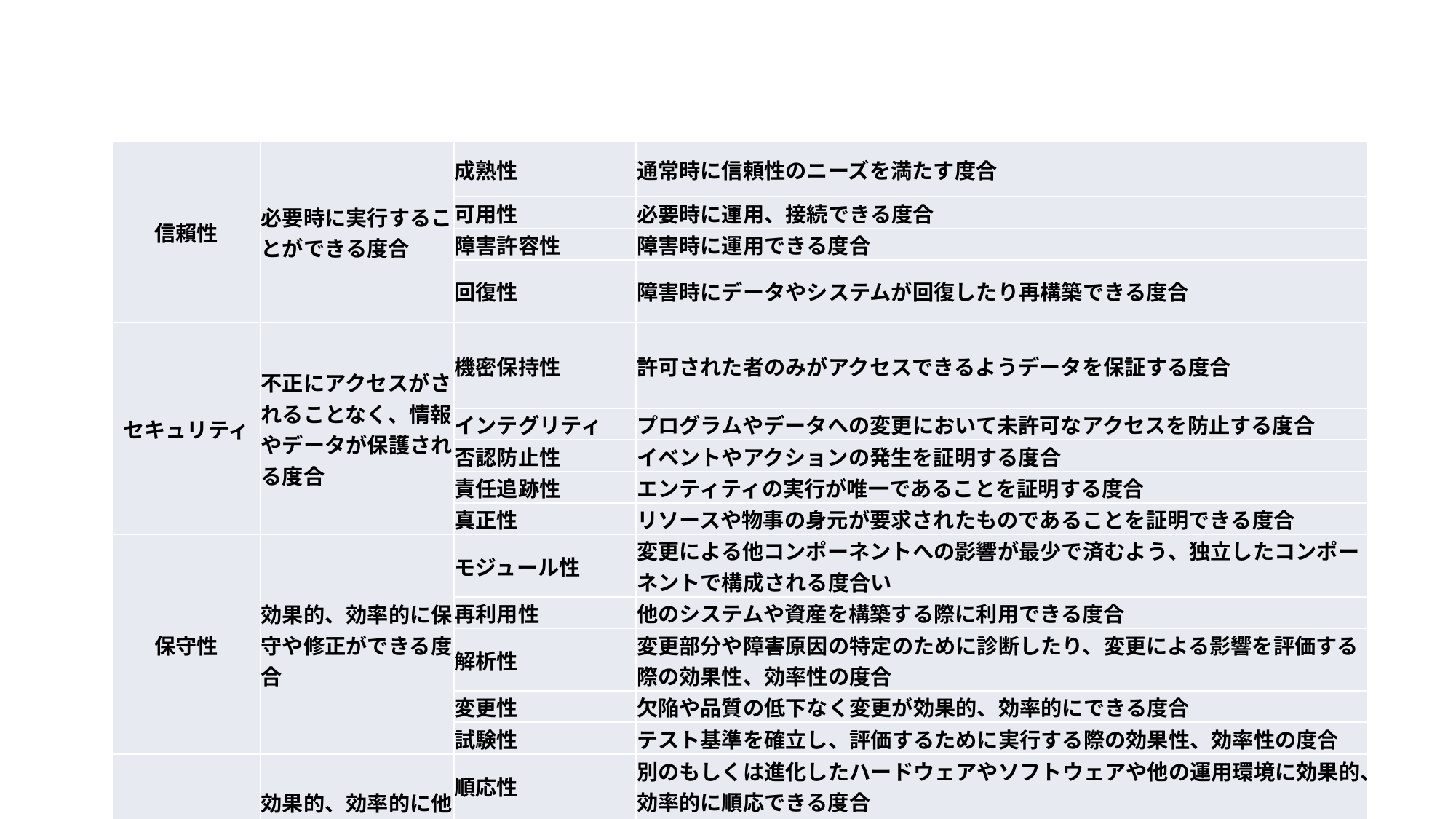

#

| 信賴性 | 必要時に実行することができる度合 | 成熟性 | 通常時に信頼性のニーズを満たす度合 |
| --- | --- | --- | --- |
|  |  | 可用性 | 必要時に運用、接続できる度合 |
|  |  | 障害許容性 | 障害時に運用できる度合 |
|  |  | 回復性 | 障害時にデータやシステムが回復したり再構築できる度合 |
| セキュリティ | 不正にアクセスがされることなく、情報やデータが保護される度合 | 機密保持性 | 許可された者のみがアクセスできるようデータを保証する度合 |
|  |  | インテグリティ | プログラムやデータへの変更において未許可なアクセスを防止する度合 |
|  |  | 否認防止性 | イベントやアクションの発生を証明する度合 |
|  |  | 責任追跡性 | エンティティの実行が唯一であることを証明する度合 |
|  |  | 真正性 | リソースや物事の身元が要求されたものであることを証明できる度合 |
| 保守性 | 効果的、効率的に保守や修正ができる度合 | モジュール性 | 変更による他コンポーネントへの影響が最少で済むよう、独立したコンポーネントで構成される度合い |
|  |  | 再利用性 | 他のシステムや資産を構築する際に利用できる度合 |
|  |  | 解析性 | 変更部分や障害原因の特定のために診断したり、変更による影響を評価する際の効果性、効率性の度合 |
|  |  | 変更性 | 欠陥や品質の低下なく変更が効果的、効率的にできる度合 |
|  |  | 試験性 | テスト基準を確立し、評価するために実行する際の効果性、効率性の度合 |
| 移植性 | 効果的、効率的に他のハードウェアや実行環境に移植できる度合 | 順応性 | 別のもしくは進化したハードウェアやソフトウェアや他の運用環境に効果的、効率的に順応できる度合 |
|  |  | 設置性 | 正しくインストール、もしくはアンインストールする際の効果性、効率性の度 |
|  |  | 置換性 | 同一の目的、環境下で他のソフトウェア製品に置換(リプレース)できる度合 |